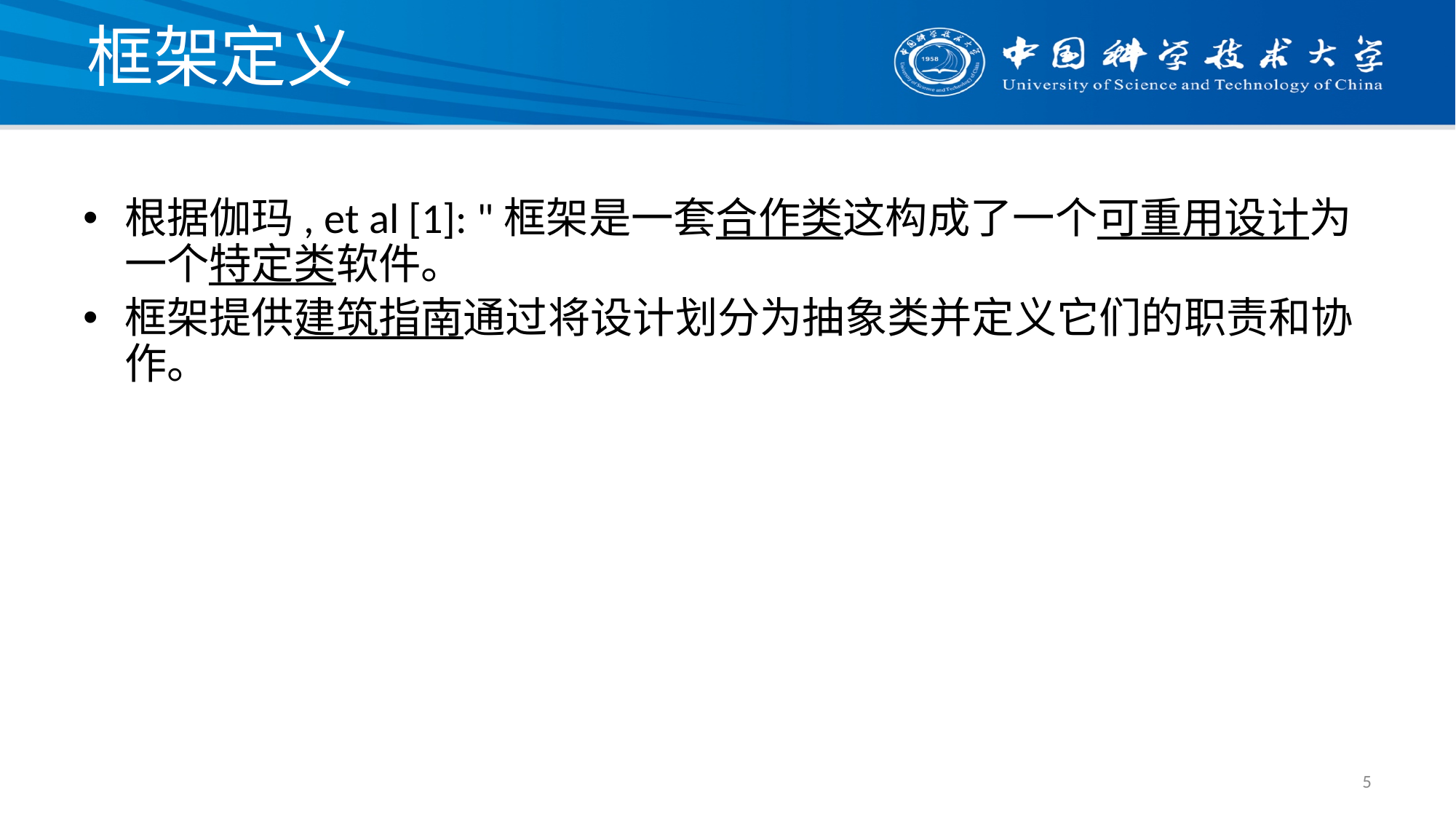

# 框架定义
根据伽玛, et al [1]: "框架是一套合作类这构成了一个可重用设计为一个特定类软件。
框架提供建筑指南通过将设计划分为抽象类并定义它们的职责和协作。
5